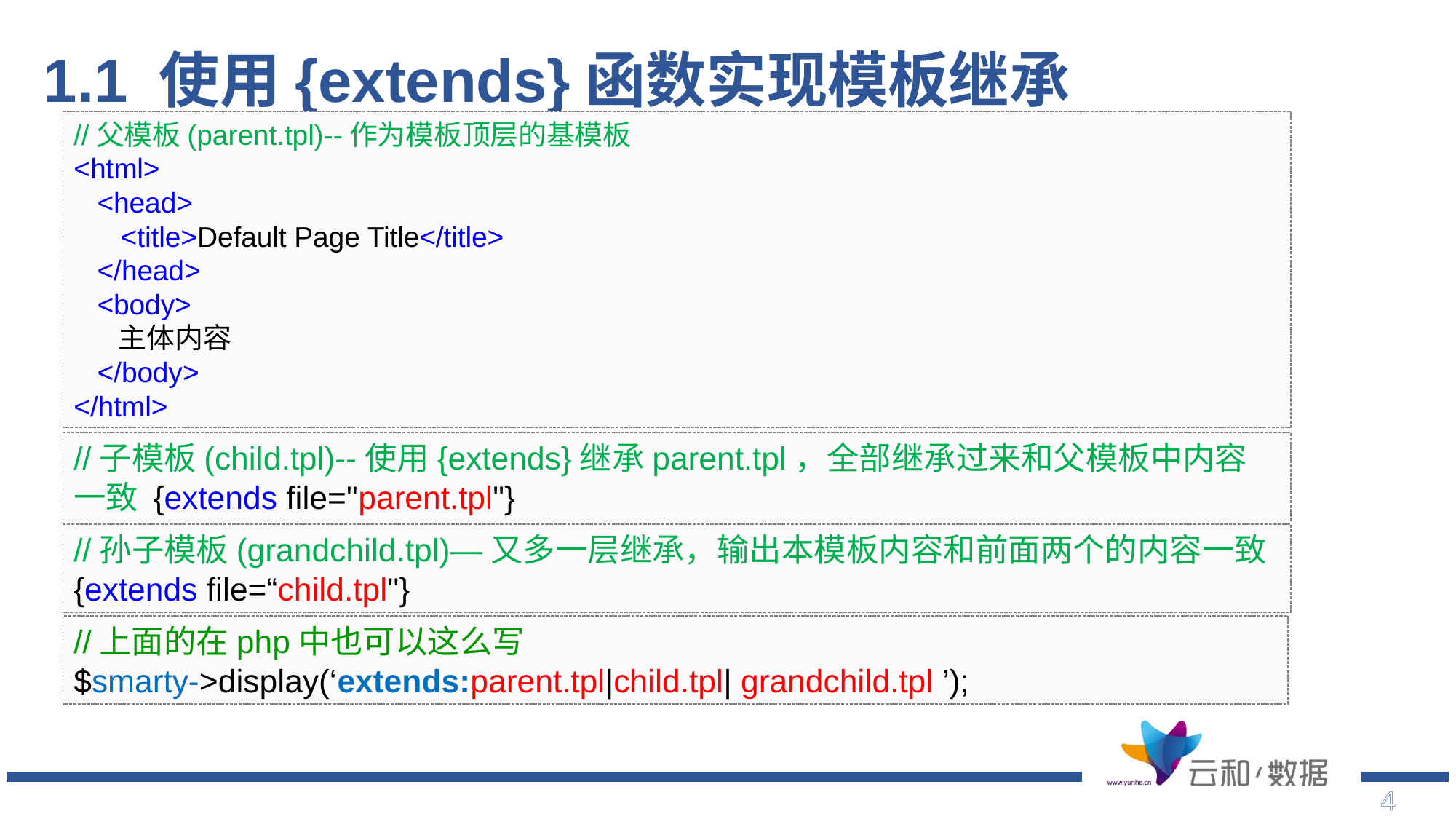

# 1.1 使用{extends}函数实现模板继承
//父模板(parent.tpl)--作为模板顶层的基模板
<html>
   <head>
      <title>Default Page Title</title>
   </head>
   <body>
      主体内容
   </body>
</html>
//子模板(child.tpl)--使用{extends}继承parent.tpl，全部继承过来和父模板中内容一致 {extends file="parent.tpl"}
//孙子模板(grandchild.tpl)—又多一层继承，输出本模板内容和前面两个的内容一致{extends file=“child.tpl"}
//上面的在php中也可以这么写
$smarty->display(‘extends:parent.tpl|child.tpl| grandchild.tpl ’);